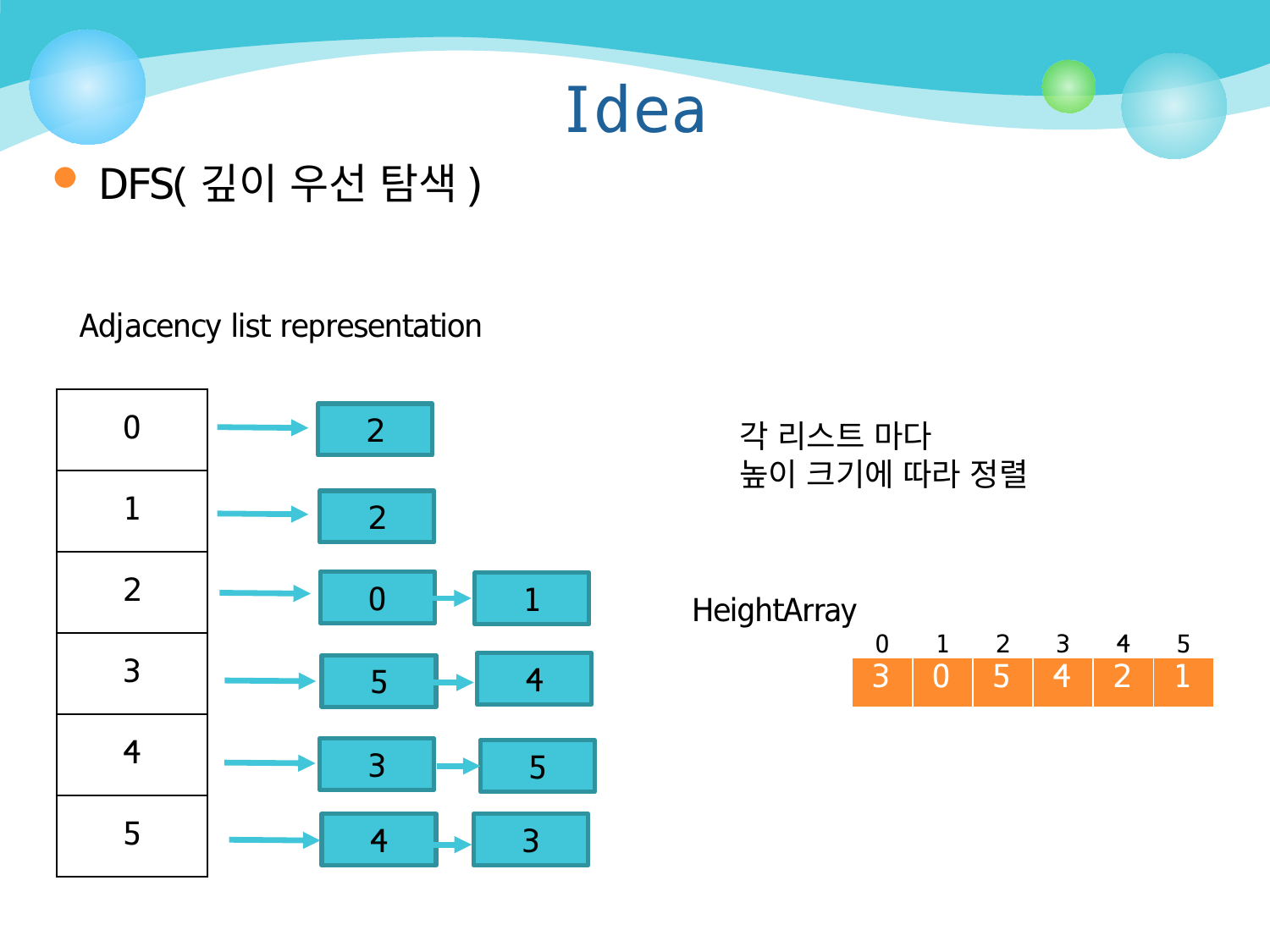

# Idea
DFS(깊이 우선 탐색)
Adjacency list representation
| 0 |
| --- |
| 1 |
| 2 |
| 3 |
| 4 |
| 5 |
2
각 리스트 마다
높이 크기에 따라 정렬
2
0
1
HeightArray
| 0 | 1 | 2 | 3 | 4 | 5 |
| --- | --- | --- | --- | --- | --- |
4
5
| 3 | 0 | 5 | 4 | 2 | 1 |
| --- | --- | --- | --- | --- | --- |
3
5
4
3